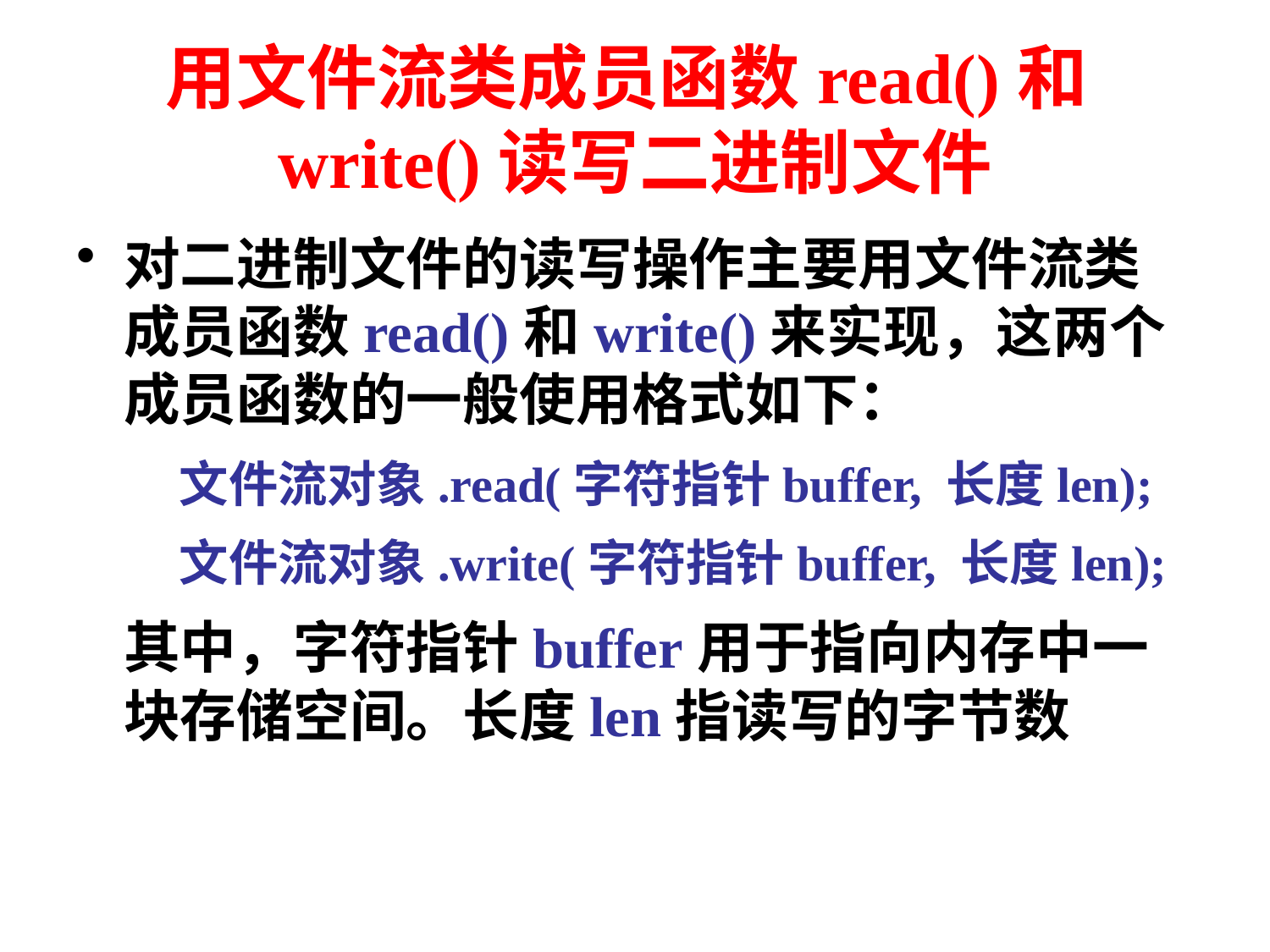

# 用文件流类成员函数read()和write()读写二进制文件
对二进制文件的读写操作主要用文件流类成员函数read()和write()来实现，这两个成员函数的一般使用格式如下：
	文件流对象.read(字符指针buffer, 长度len);
	文件流对象.write(字符指针buffer, 长度len);
	其中，字符指针buffer用于指向内存中一块存储空间。长度len指读写的字节数